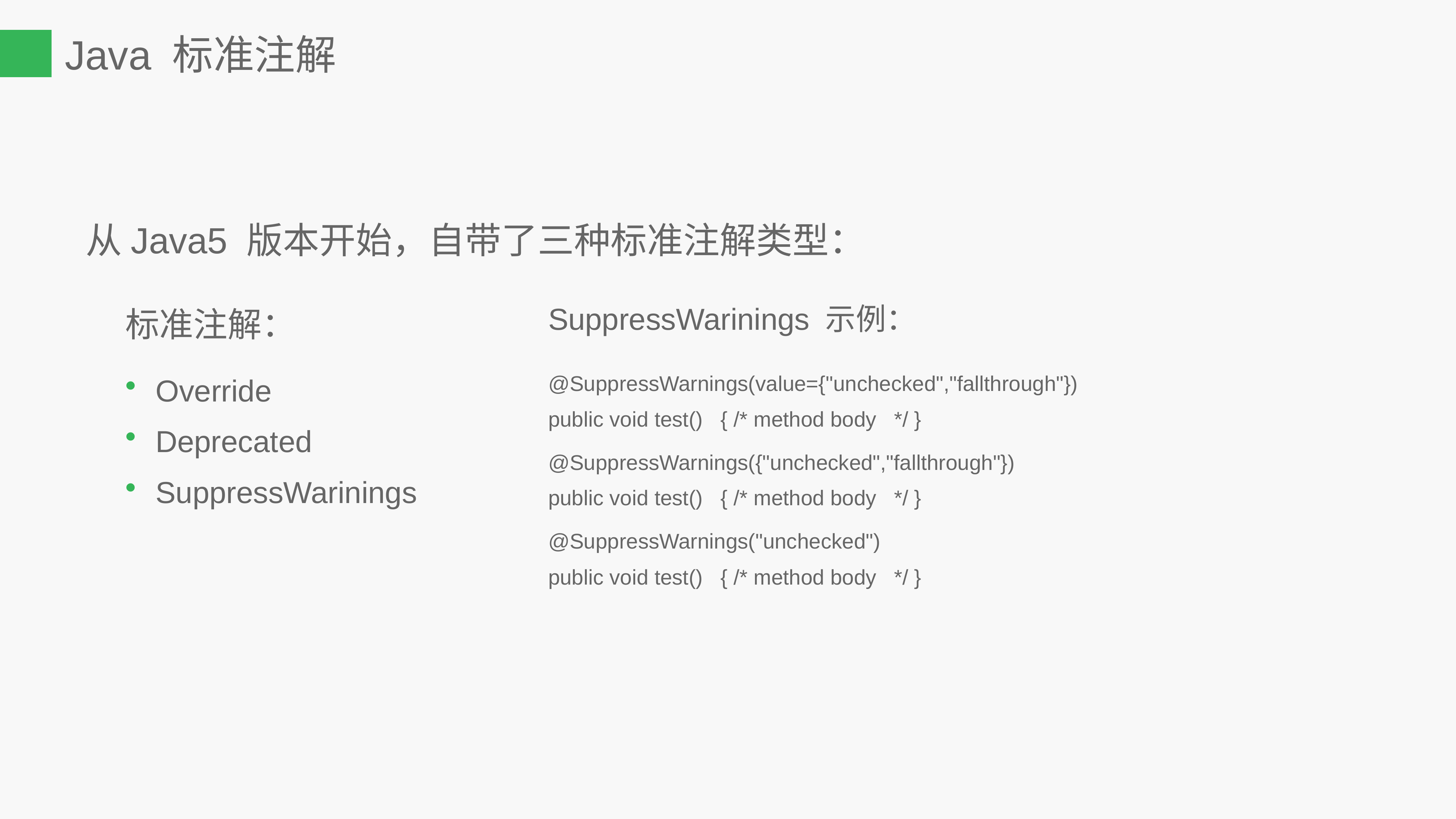

Java 标准注解

从Java5 版本开始，自带了三种标准注解类型：
SuppressWarinings 示例：
标准注解：
Override
Deprecated
SuppressWarinings
@SuppressWarnings(value={"unchecked","fallthrough"})
public void test()   { /* method body   */ }
@SuppressWarnings({"unchecked","fallthrough"})
public void test()   { /* method body   */ }
@SuppressWarnings("unchecked")
public void test()   { /* method body   */ }